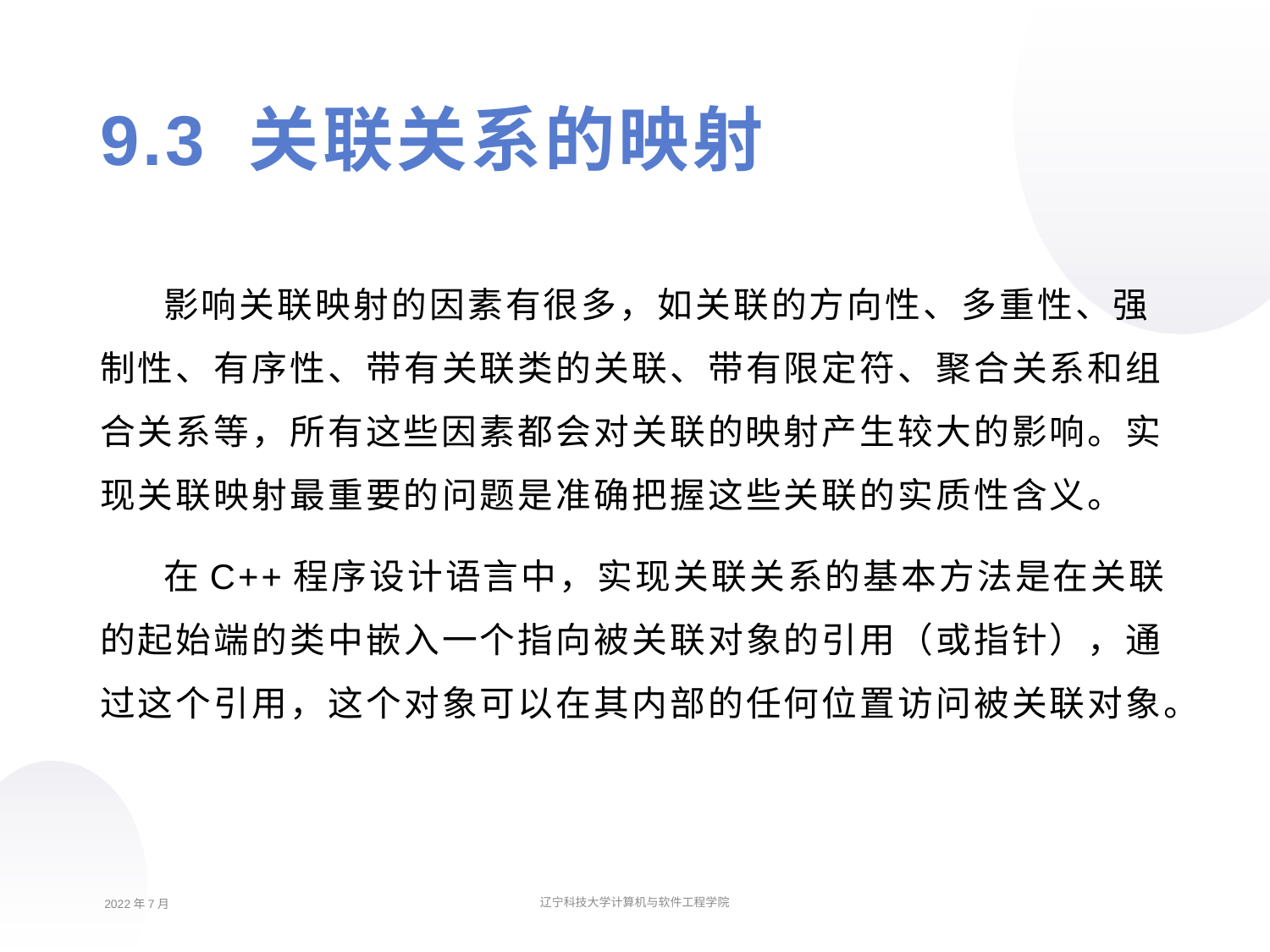

9.3 关联关系的映射
影响关联映射的因素有很多，如关联的方向性、多重性、强制性、有序性、带有关联类的关联、带有限定符、聚合关系和组合关系等，所有这些因素都会对关联的映射产生较大的影响。实现关联映射最重要的问题是准确把握这些关联的实质性含义。
在C++程序设计语言中，实现关联关系的基本方法是在关联的起始端的类中嵌入一个指向被关联对象的引用（或指针），通过这个引用，这个对象可以在其内部的任何位置访问被关联对象。

2022年7月
辽宁科技大学计算机与软件工程学院
43